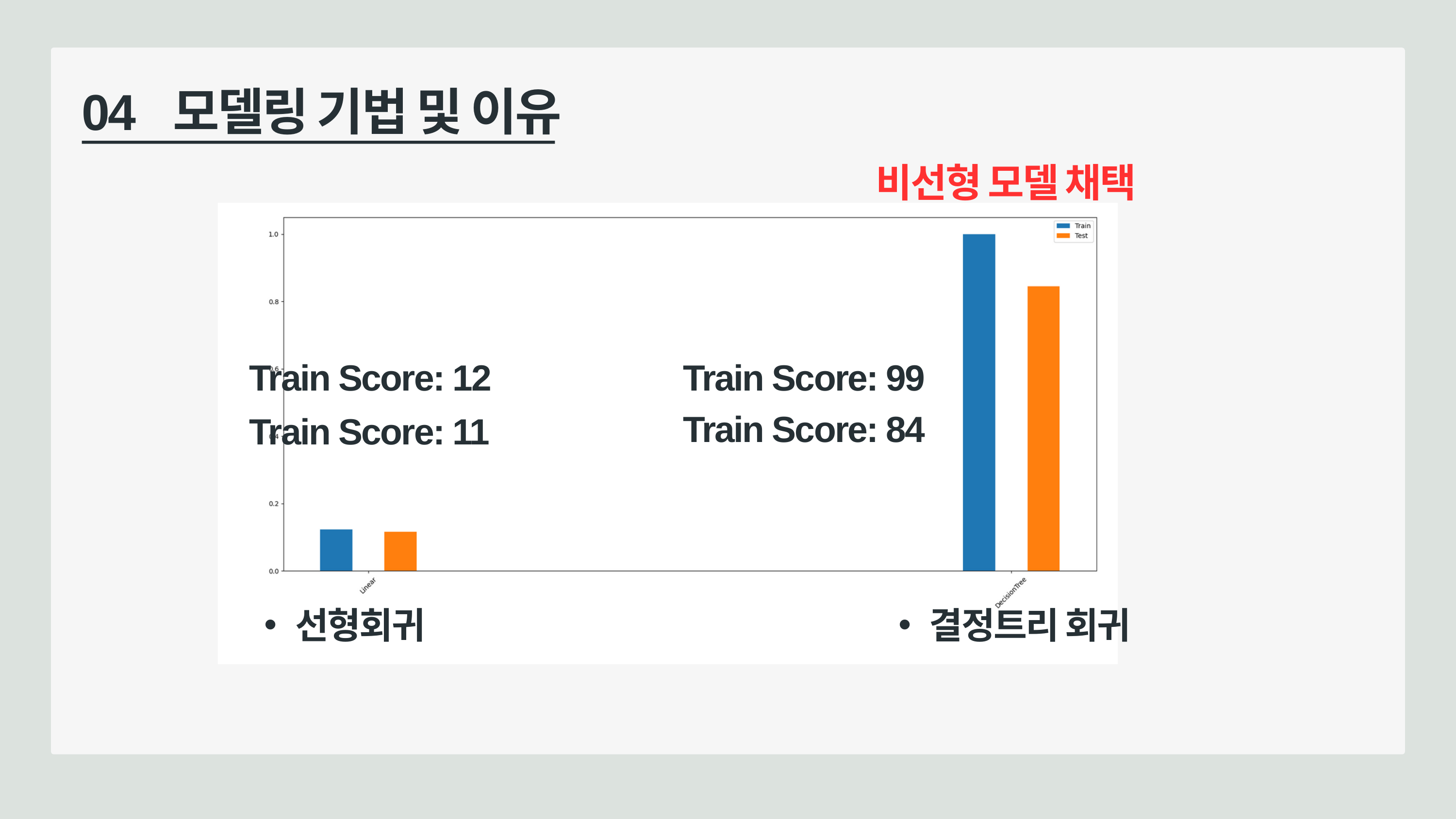

04  모델링 기법 및 이유

비선형 모델 채택

Train Score: 12
Train Score: 99
Train Score: 84
Train Score: 11
선형회귀
결정트리 회귀